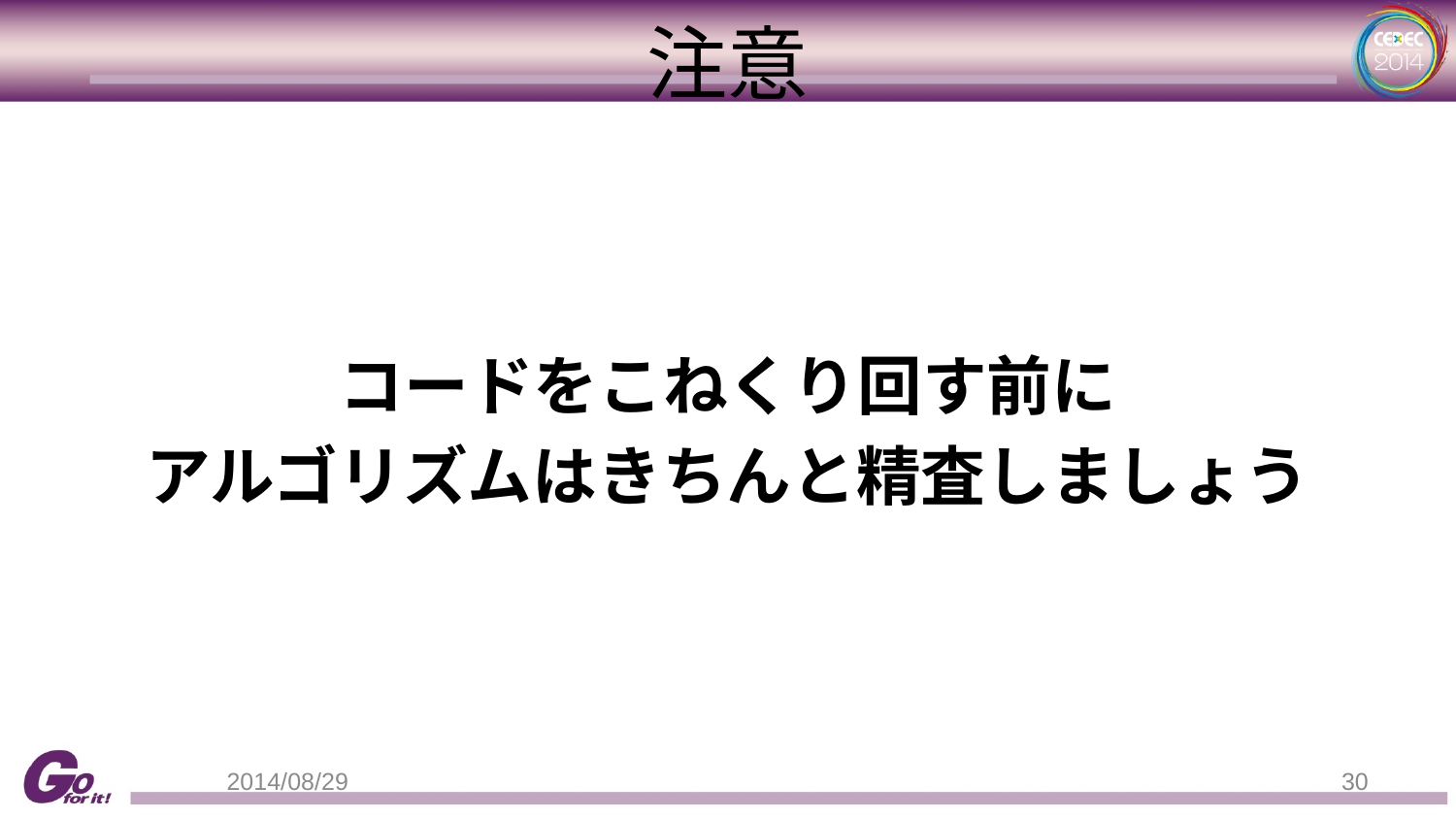

# 注意
コードをこねくり回す前に
アルゴリズムはきちんと精査しましょう
2014/08/29
30